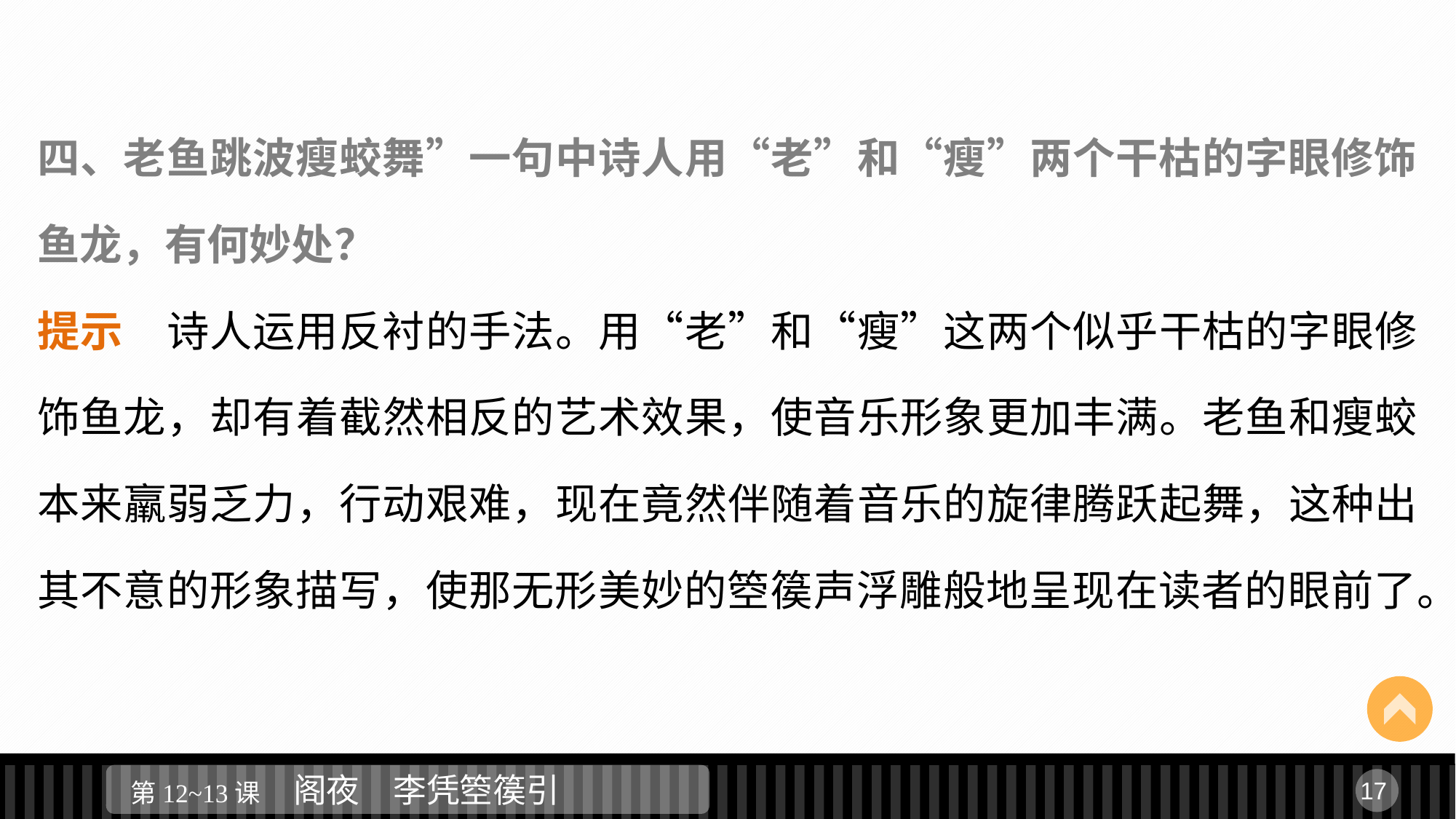

四、老鱼跳波瘦蛟舞”一句中诗人用“老”和“瘦”两个干枯的字眼修饰鱼龙，有何妙处？
提示　诗人运用反衬的手法。用“老”和“瘦”这两个似乎干枯的字眼修饰鱼龙，却有着截然相反的艺术效果，使音乐形象更加丰满。老鱼和瘦蛟本来羸弱乏力，行动艰难，现在竟然伴随着音乐的旋律腾跃起舞，这种出其不意的形象描写，使那无形美妙的箜篌声浮雕般地呈现在读者的眼前了。